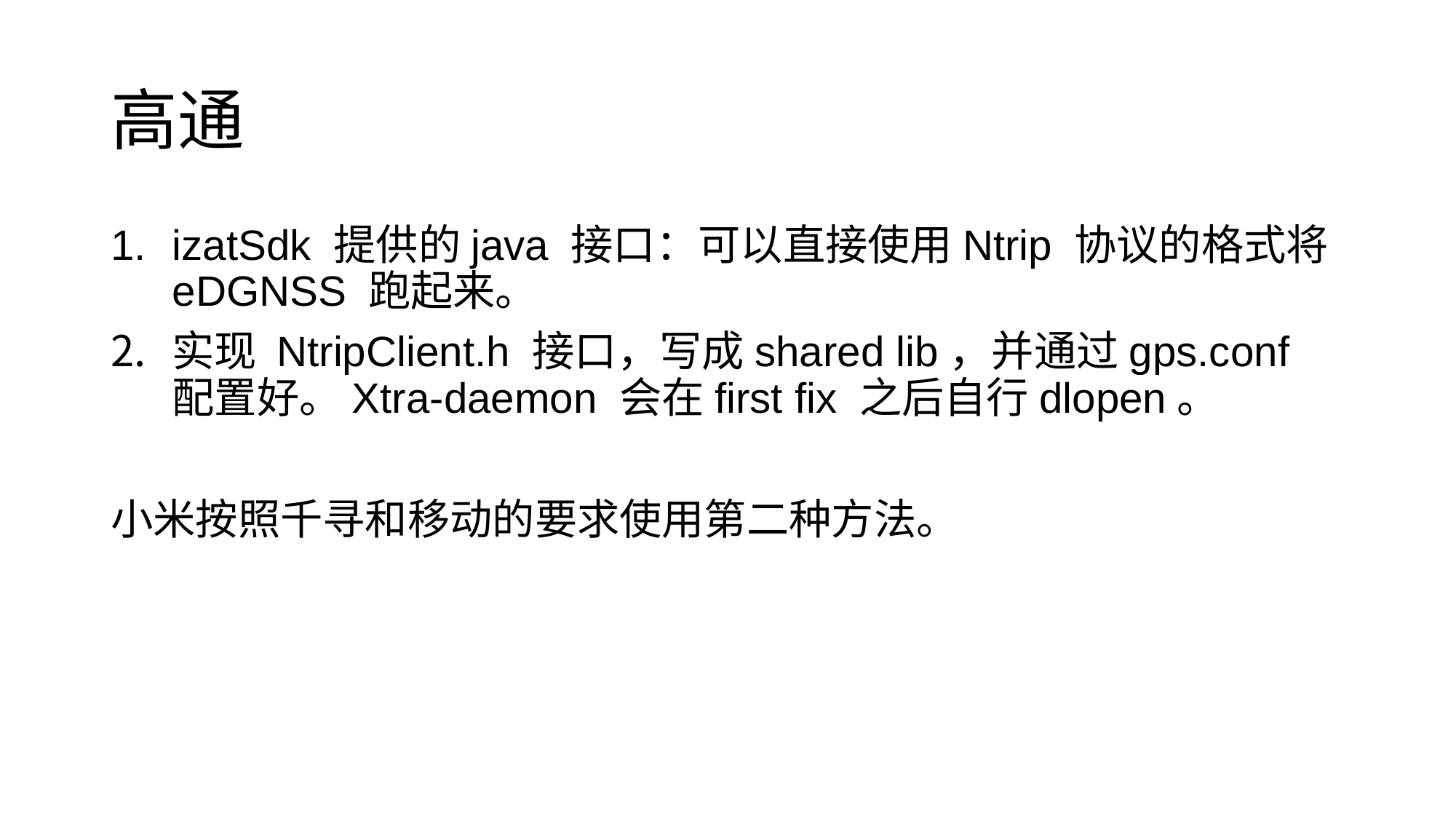

# 高通
izatSdk 提供的java 接口：可以直接使用Ntrip 协议的格式将eDGNSS 跑起来。
实现 NtripClient.h 接口，写成shared lib，并通过gps.conf 配置好。Xtra-daemon 会在first fix 之后自行dlopen。

小米按照千寻和移动的要求使用第二种方法。